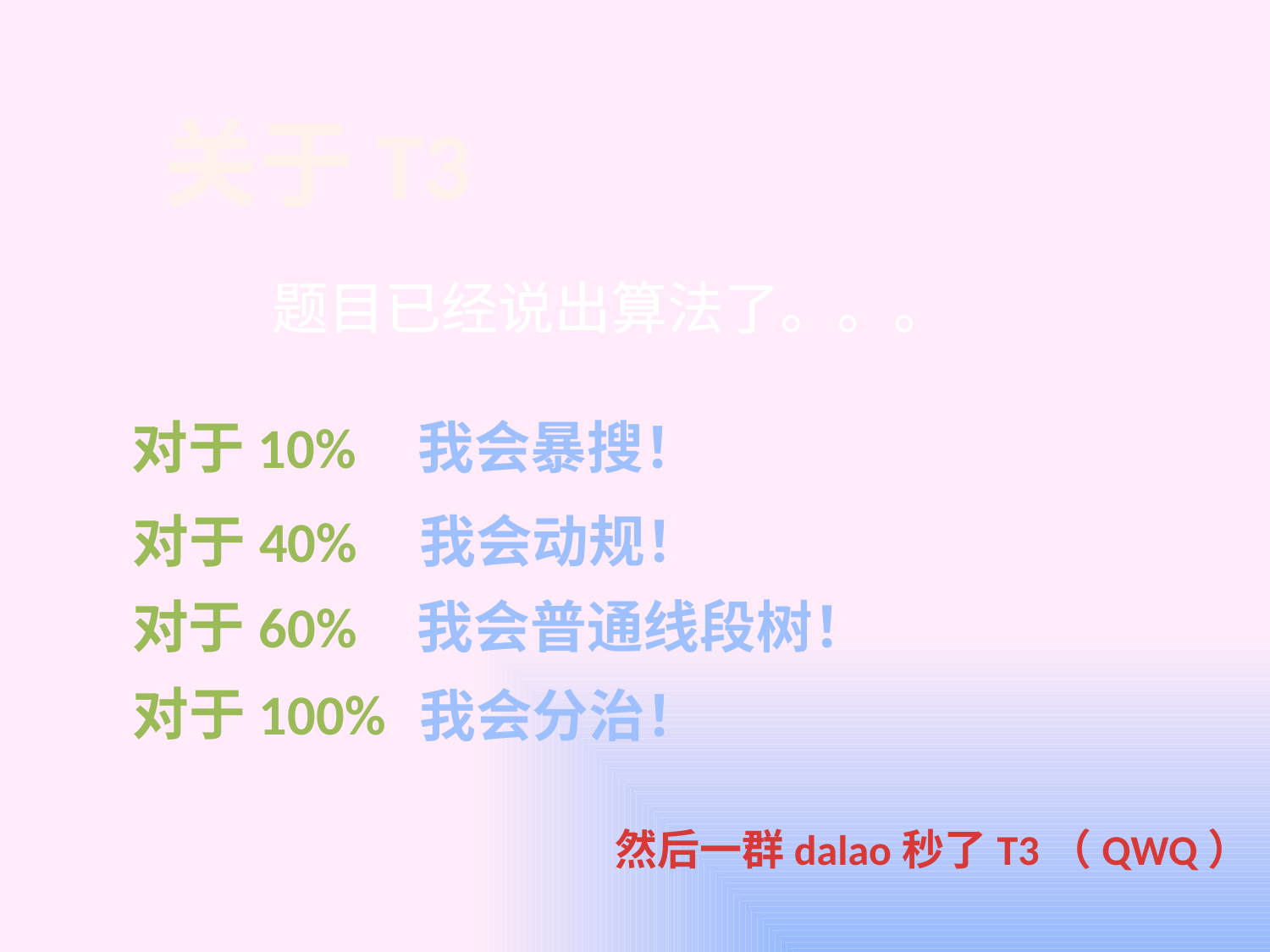

关于T3
题目已经说出算法了。。。
对于10%
我会暴搜！
对于40%
我会动规！
对于60%
我会普通线段树！
对于100%
我会分治！
然后一群dalao秒了T3（QWQ）